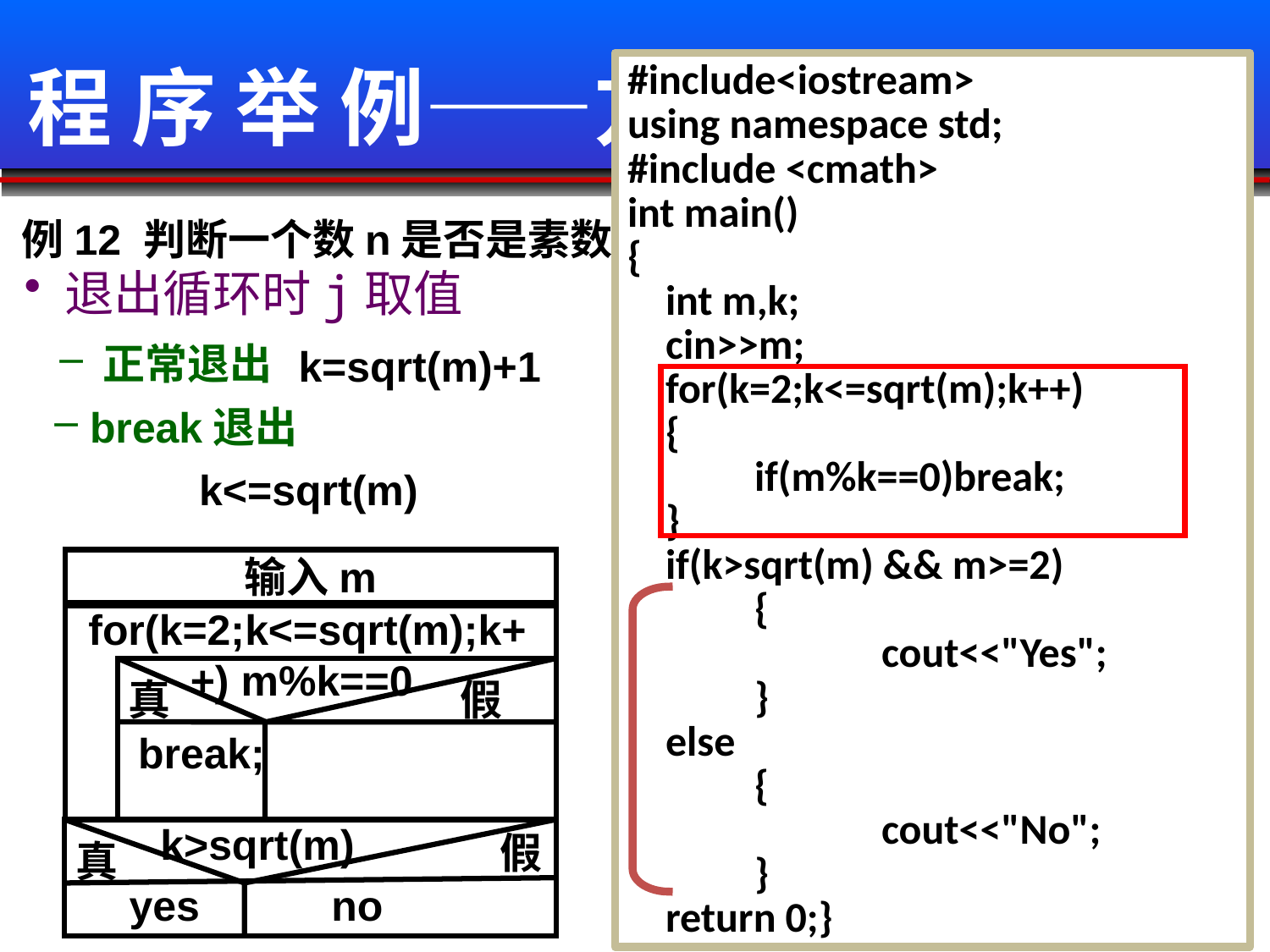

# 程 序 举 例——方法2
#include<iostream>
using namespace std;
#include <cmath>
int main()
{
    int m,k;
    cin>>m;
    for(k=2;k<=sqrt(m);k++)
    {
	if(m%k==0)break;
    }
    if(k>sqrt(m) && m>=2)
	{
		cout<<"Yes";
	}
    else
	{
		cout<<"No";
	}
    return 0;}
例12 判断一个数n是否是素数。
 退出循环时j取值
 正常退出
k=sqrt(m)+1

 break退出
k<=sqrt(m)
输入m

 for(k=2;k<=sqrt(m);k++) m%k==0

真
假
break;

k>sqrt(m)

假
真
yes
no